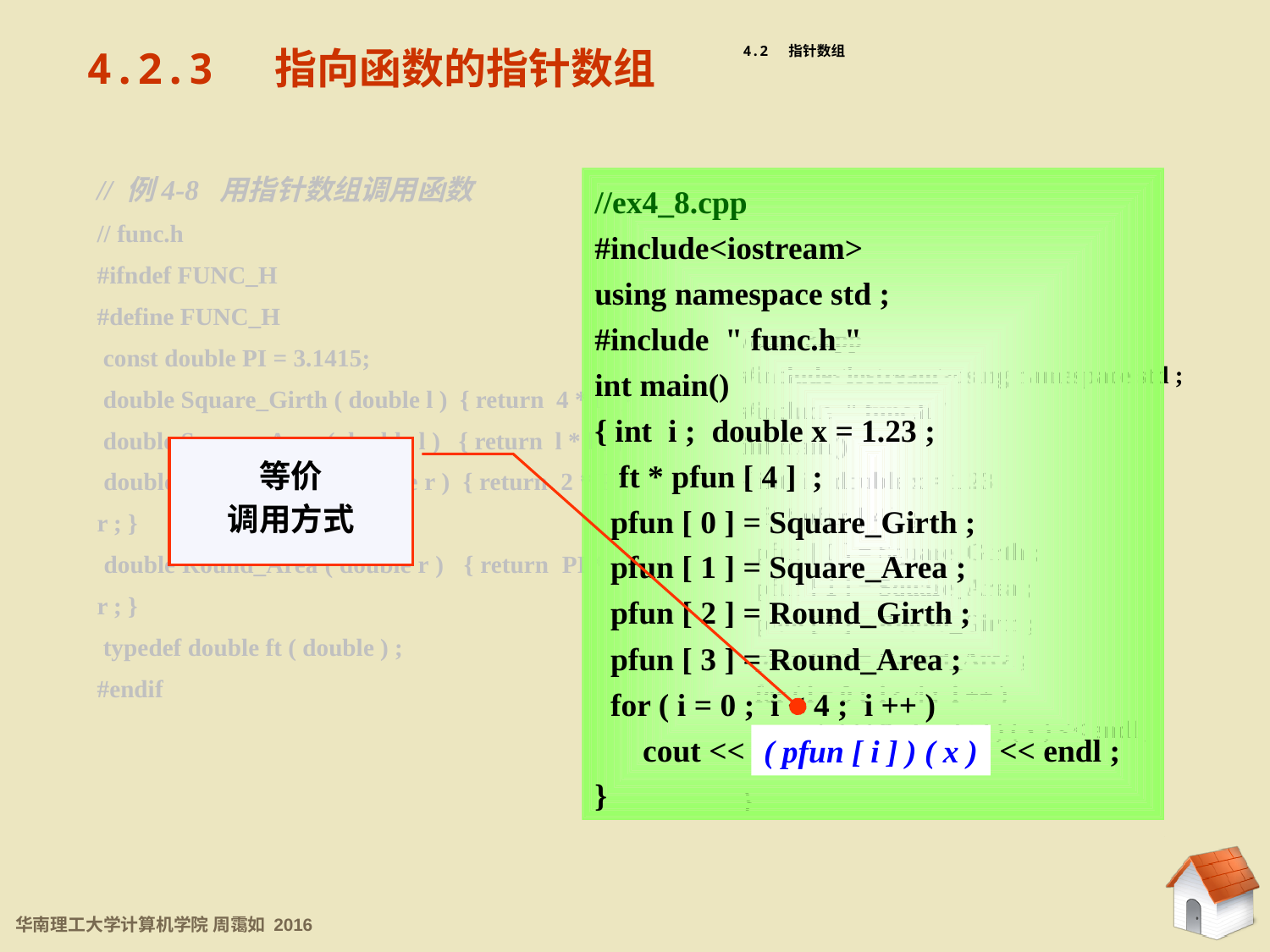

4.2.3  指向函数的指针数组
4.2  指针数组
// 例4-8  用指针数组调用函数
// func.h
#ifndef FUNC_H
#define FUNC_H
 const double PI = 3.1415;
 double Square_Girth ( double l )  { return  4 * l ; }
 double Square_Area ( double l )   { return  l * l ; }
 double Round_Girth ( double r )  { return  2 * PI * r ; }
 double Round_Area ( double r )   { return  PI * r * r ; }
 typedef double ft ( double ) ;
#endif
//ex4_8.cpp
#include<iostream>
using namespace std ;
#include  " func.h "
int main()
{ int  i ;  double x = 1.23 ;
   ft * pfun [ 4 ]  ;
  pfun [ 0 ] = Square_Girth ;
  pfun [ 1 ] = Square_Area ;
  pfun [ 2 ] = Round_Girth ;
  pfun [ 3 ] = Round_Area ;
  for ( i = 0 ;  i < 4 ;  i ++ )
      cout << ( * pfun [ i ] ) ( x ) << endl ;
}
//ex4_8.cpp
#include<iostream>using namespace std ;
#include  " func.h "
int main()
{ int  i ;  double x = 1.23 ;
   ft * pfun [ 4 ]  ;
  pfun [ 0 ] = Square_Girth ;
  pfun [ 1 ] = Square_Area ;
  pfun [ 2 ] = Round_Girth ;
  pfun [ 3 ] = Round_Area ;
  for ( i = 0 ;  i < 4 ;  i ++ )
      cout << ( * pfun [ i ] ) ( x ) << endl ;
  return ;
}
等价
调用方式
( pfun [ i ] ) ( x )